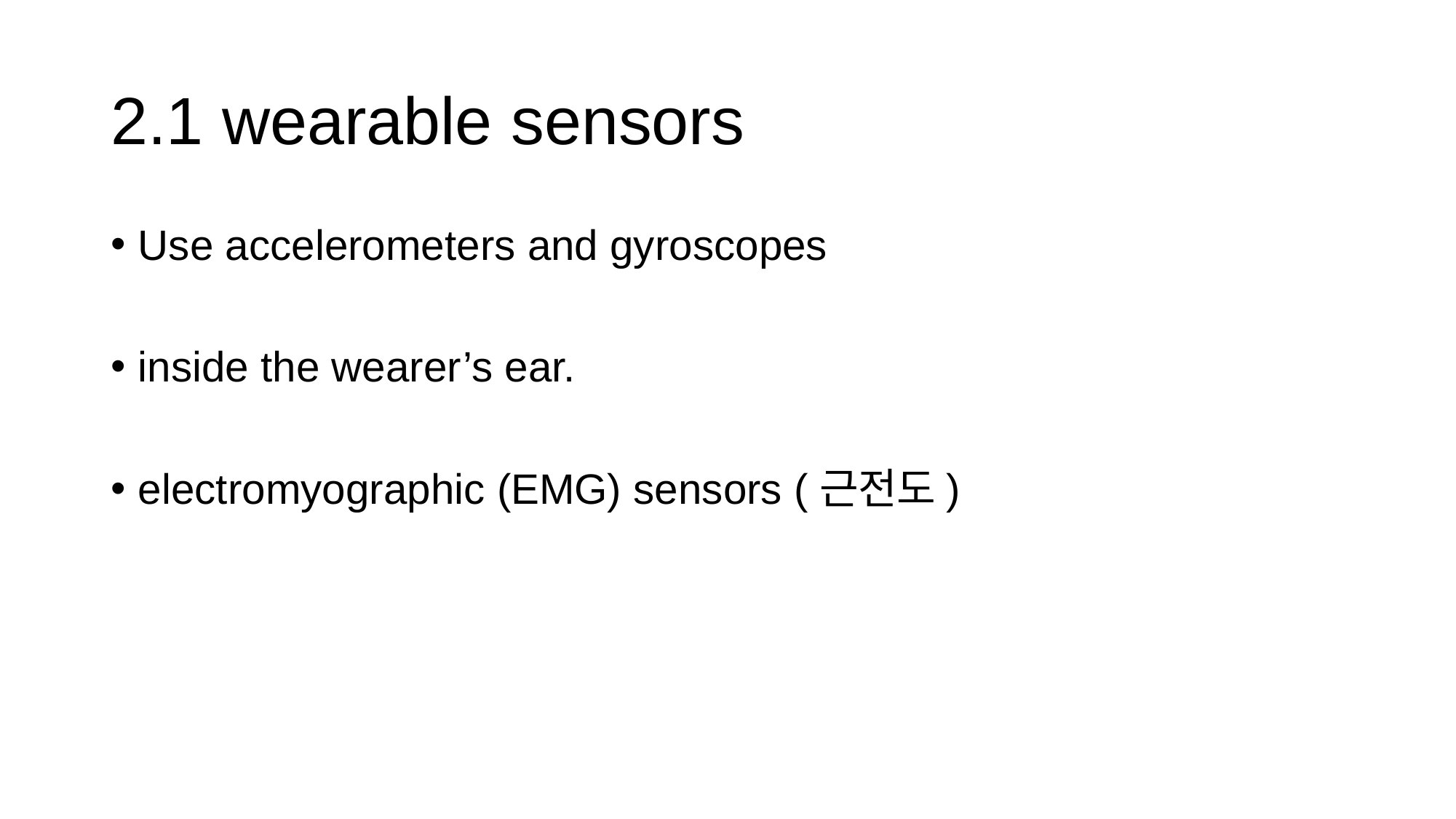

# 2.1 wearable sensors
Use accelerometers and gyroscopes

inside the wearer’s ear.

electromyographic (EMG) sensors (근전도)